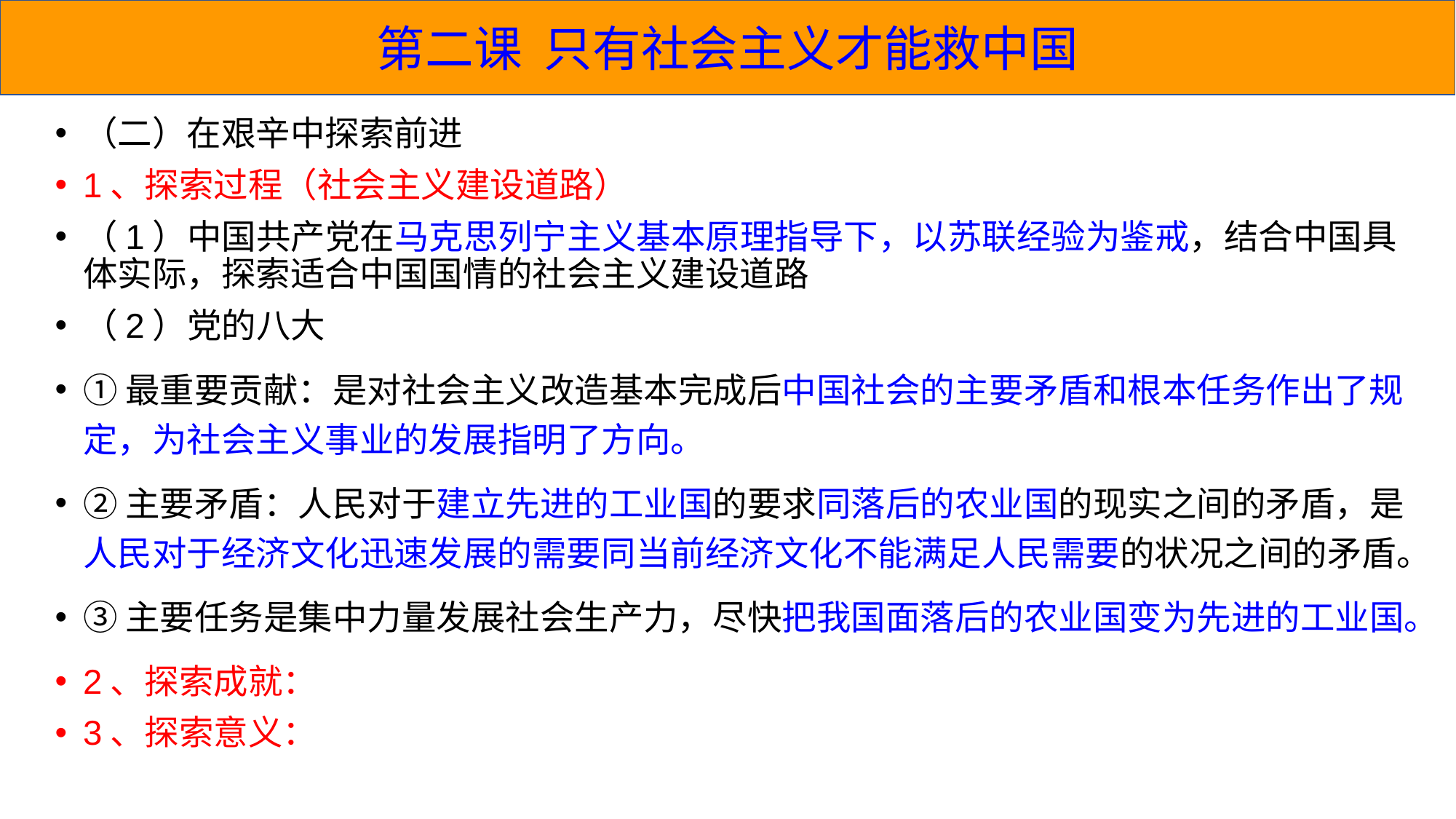

第二课  只有社会主义才能救中国
（二）在艰辛中探索前进
1、探索过程（社会主义建设道路）
（1）中国共产党在马克思列宁主义基本原理指导下，以苏联经验为鉴戒，结合中国具体实际，探索适合中国国情的社会主义建设道路
（2）党的八大
①最重要贡献：是对社会主义改造基本完成后中国社会的主要矛盾和根本任务作出了规定，为社会主义事业的发展指明了方向。
②主要矛盾：人民对于建立先进的工业国的要求同落后的农业国的现实之间的矛盾，是人民对于经济文化迅速发展的需要同当前经济文化不能满足人民需要的状况之间的矛盾。
③主要任务是集中力量发展社会生产力，尽快把我国面落后的农业国变为先进的工业国。
2、探索成就：
3、探索意义：